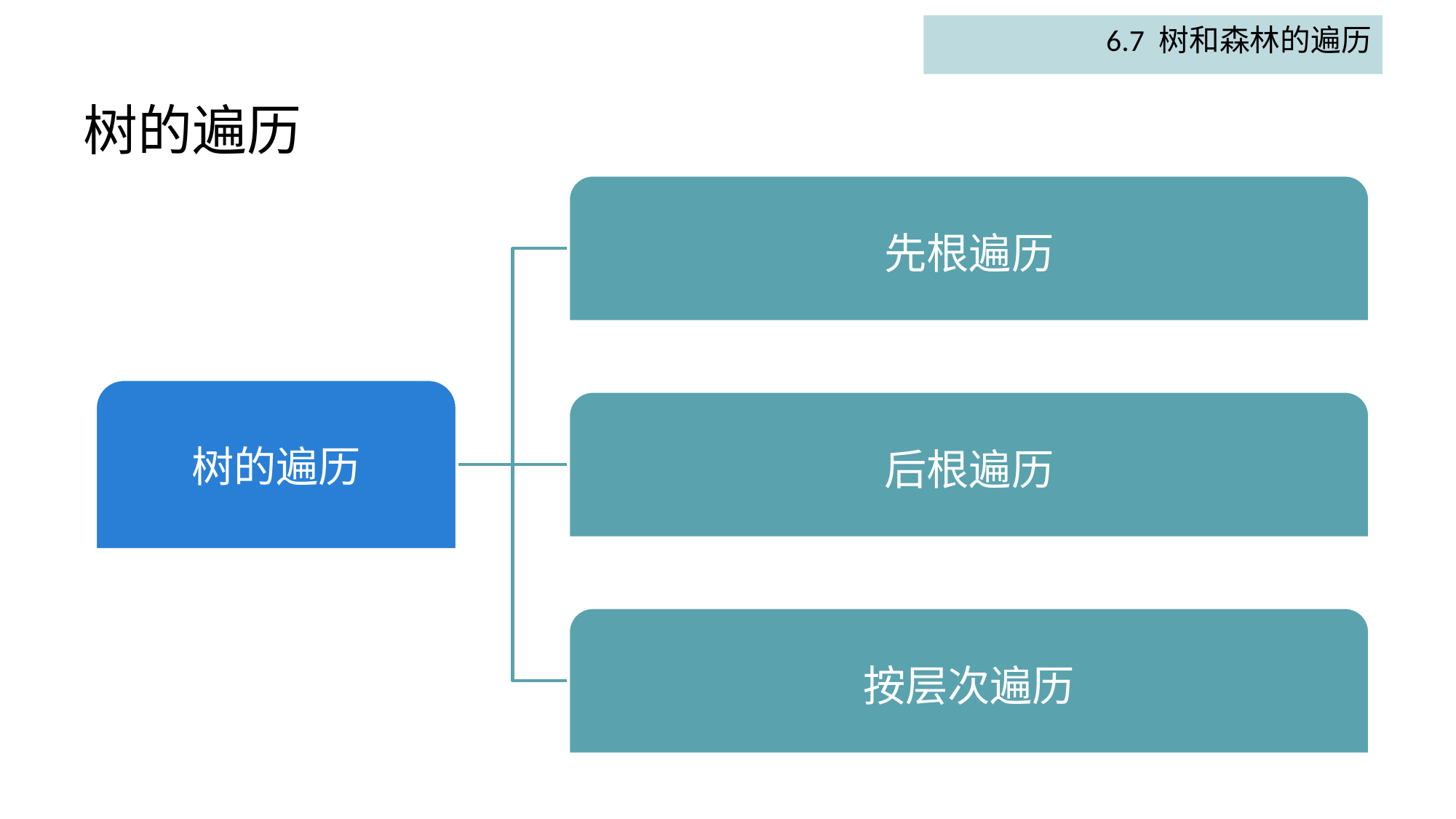

6.7 树和森林的遍历
# 树的遍历
先根遍历

树的遍历
后根遍历

按层次遍历